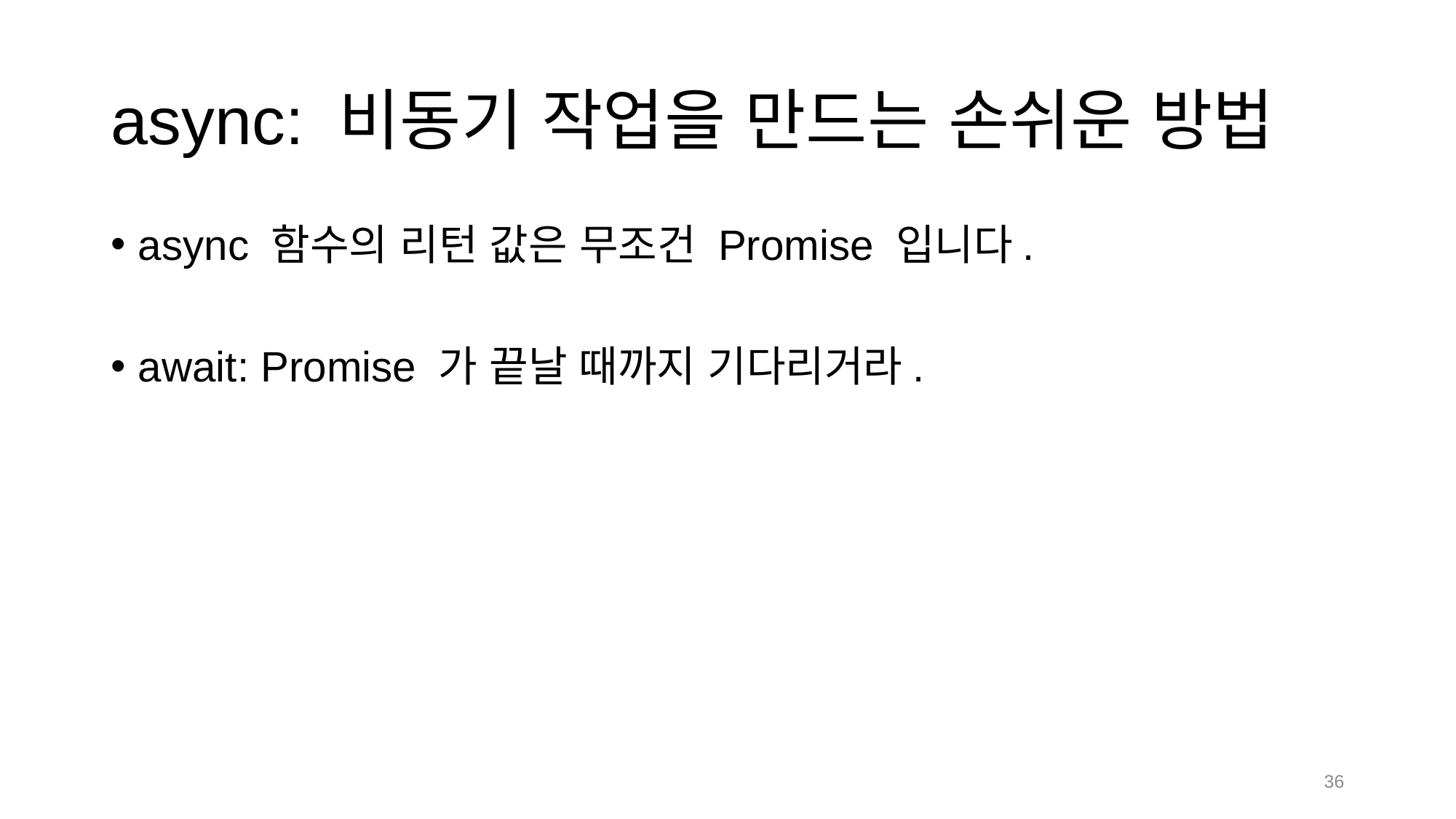

# async: 비동기 작업을 만드는 손쉬운 방법
async 함수의 리턴 값은 무조건 Promise 입니다.

await: Promise 가 끝날 때까지 기다리거라.
36